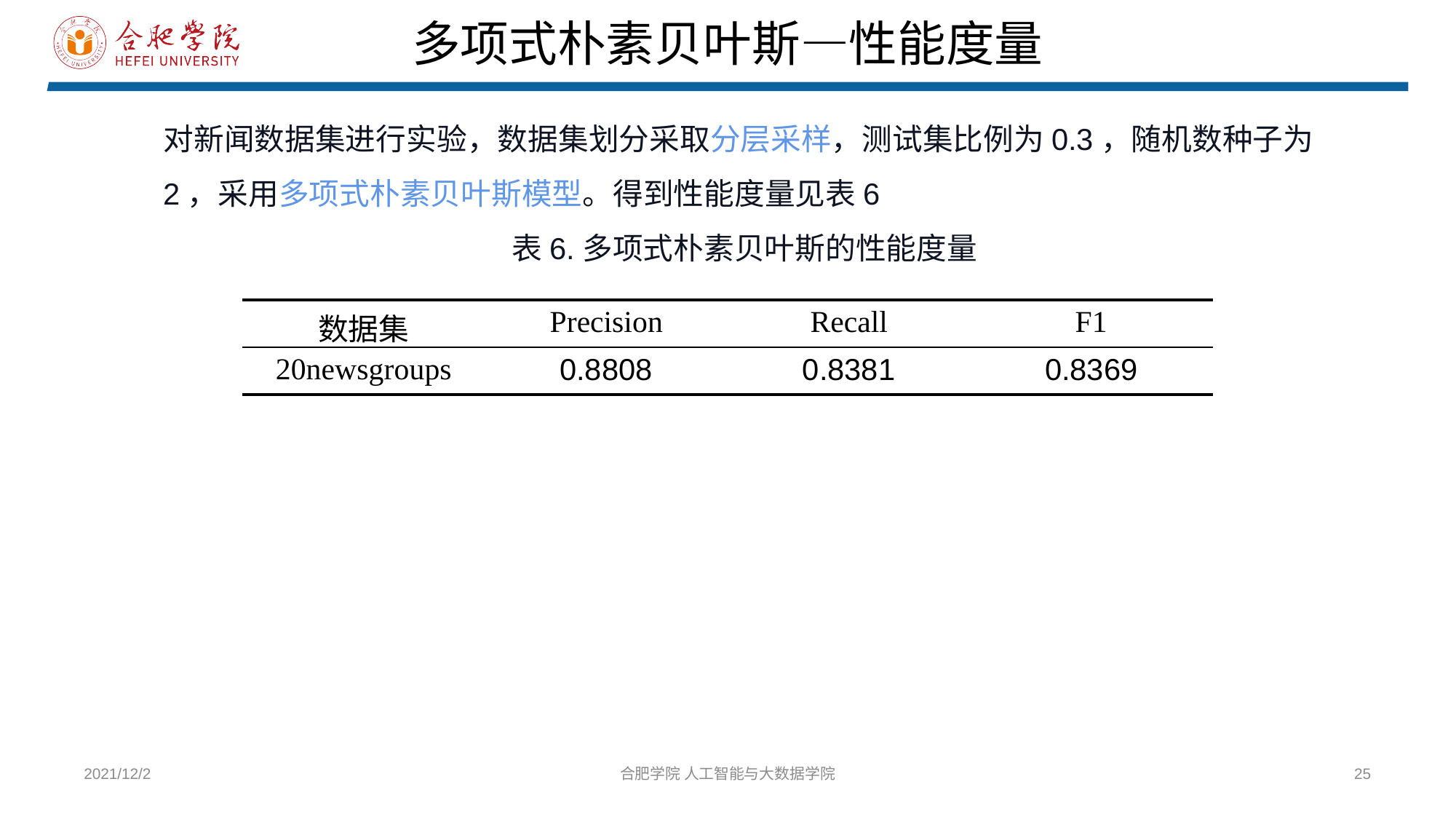

多项式朴素贝叶斯—性能度量
对新闻数据集进行实验，数据集划分采取分层采样，测试集比例为0.3，随机数种子为2，采用多项式朴素贝叶斯模型。得到性能度量见表6
表6.多项式朴素贝叶斯的性能度量

| 数据集 | Precision | Recall | F1 |
| --- | --- | --- | --- |
| 20newsgroups | 0.8808 | 0.8381 | 0.8369 |
2021/12/2
合肥学院 人工智能与大数据学院
25